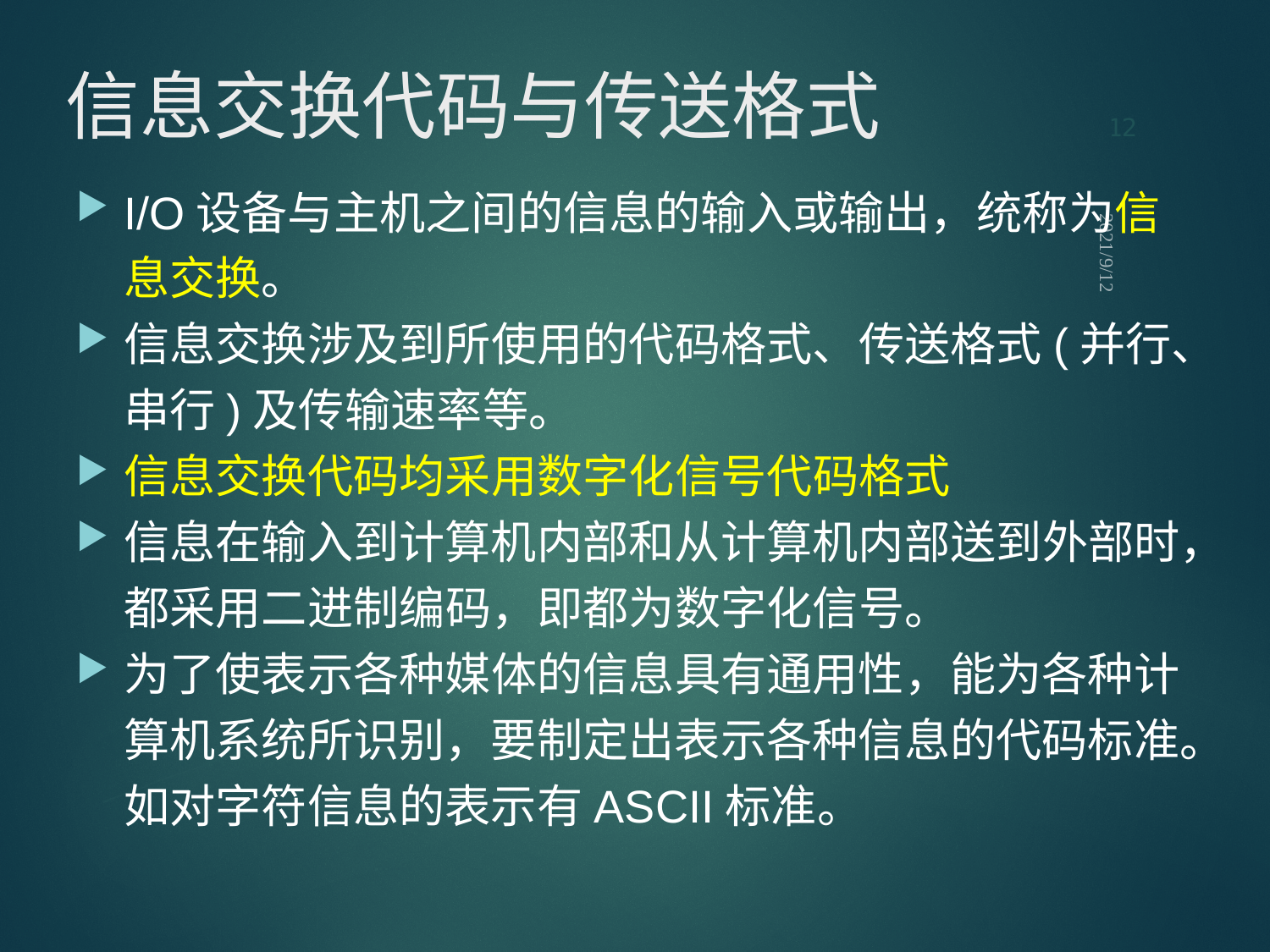

12
# 信息交换代码与传送格式
I/O设备与主机之间的信息的输入或输出，统称为信息交换。
信息交换涉及到所使用的代码格式、传送格式(并行、串行)及传输速率等。
信息交换代码均采用数字化信号代码格式
信息在输入到计算机内部和从计算机内部送到外部时，都采用二进制编码，即都为数字化信号。
为了使表示各种媒体的信息具有通用性，能为各种计算机系统所识别，要制定出表示各种信息的代码标准。如对字符信息的表示有ASCII标准。
2021/9/12